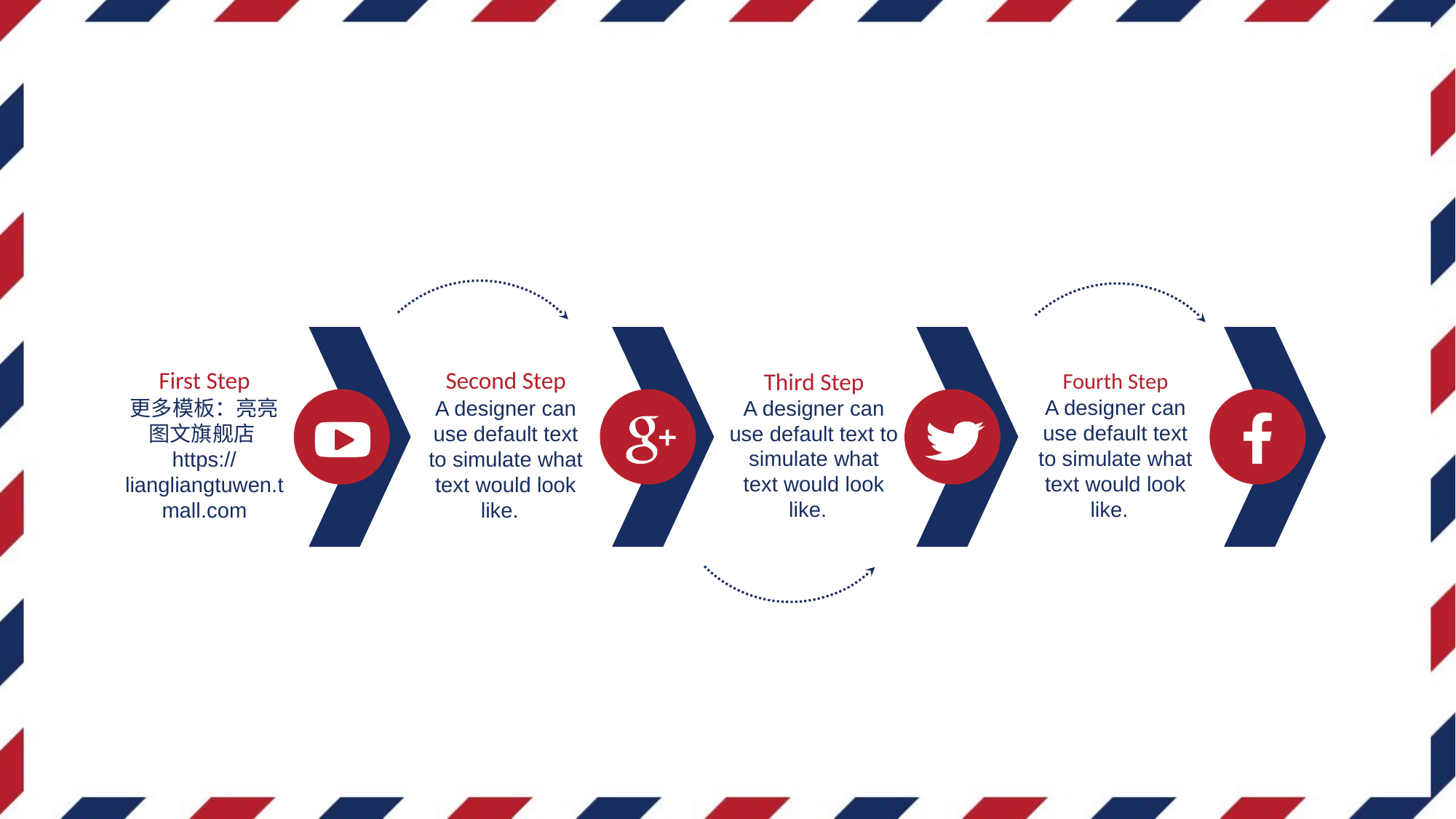

First Step
更多模板：亮亮图文旗舰店https://liangliangtuwen.tmall.com
Second Step
A designer can use default text to simulate what text would look like.

Third Step
A designer can use default text to simulate what text would look like.

Fourth Step
A designer can use default text to simulate what text would look like.